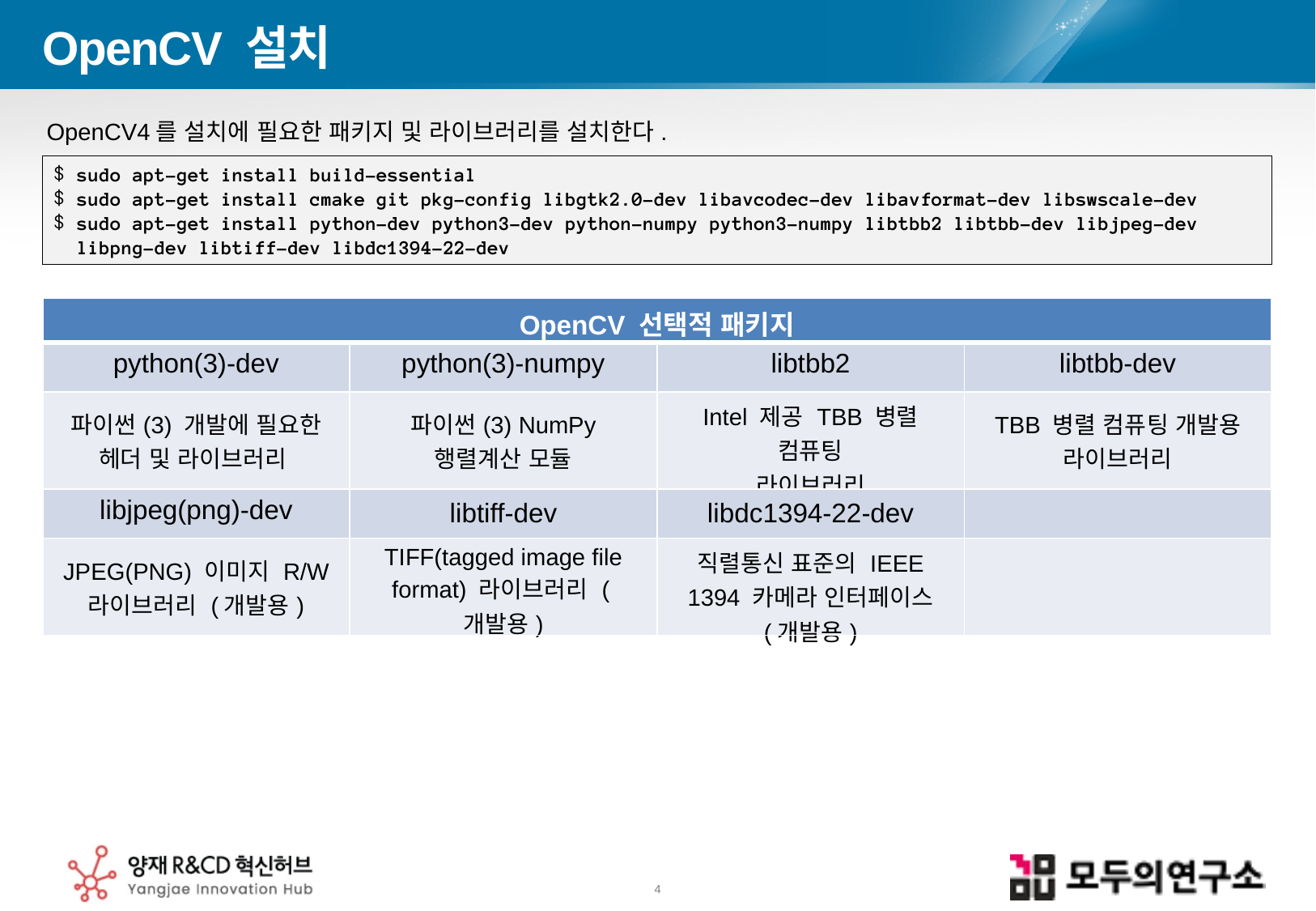

# OpenCV 설치
OpenCV4를 설치에 필요한 패키지 및 라이브러리를 설치한다.
sudo apt-get install build-essential
sudo apt-get install cmake git pkg-config libgtk2.0-dev libavcodec-dev libavformat-dev libswscale-dev
sudo apt-get install python-dev python3-dev python-numpy python3-numpy libtbb2 libtbb-dev libjpeg-dev libpng-dev libtiff-dev libdc1394-22-dev
| OpenCV 선택적 패키지 |  |  |  |
| --- | --- | --- | --- |
| python(3)-dev | python(3)-numpy | libtbb2 | libtbb-dev |
| 파이썬(3) 개발에 필요한 헤더 및 라이브러리 | 파이썬(3) NumPy 행렬계산 모듈 | Intel 제공 TBB 병렬 컴퓨팅 라이브러리 | TBB 병렬 컴퓨팅 개발용 라이브러리 |
| libjpeg(png)-dev | libtiff-dev | libdc1394-22-dev |  |
| JPEG(PNG) 이미지 R/W 라이브러리 (개발용) | TIFF(tagged image file format) 라이브러리 (개발용) | 직렬통신 표준의 IEEE 1394 카메라 인터페이스 (개발용) |  |